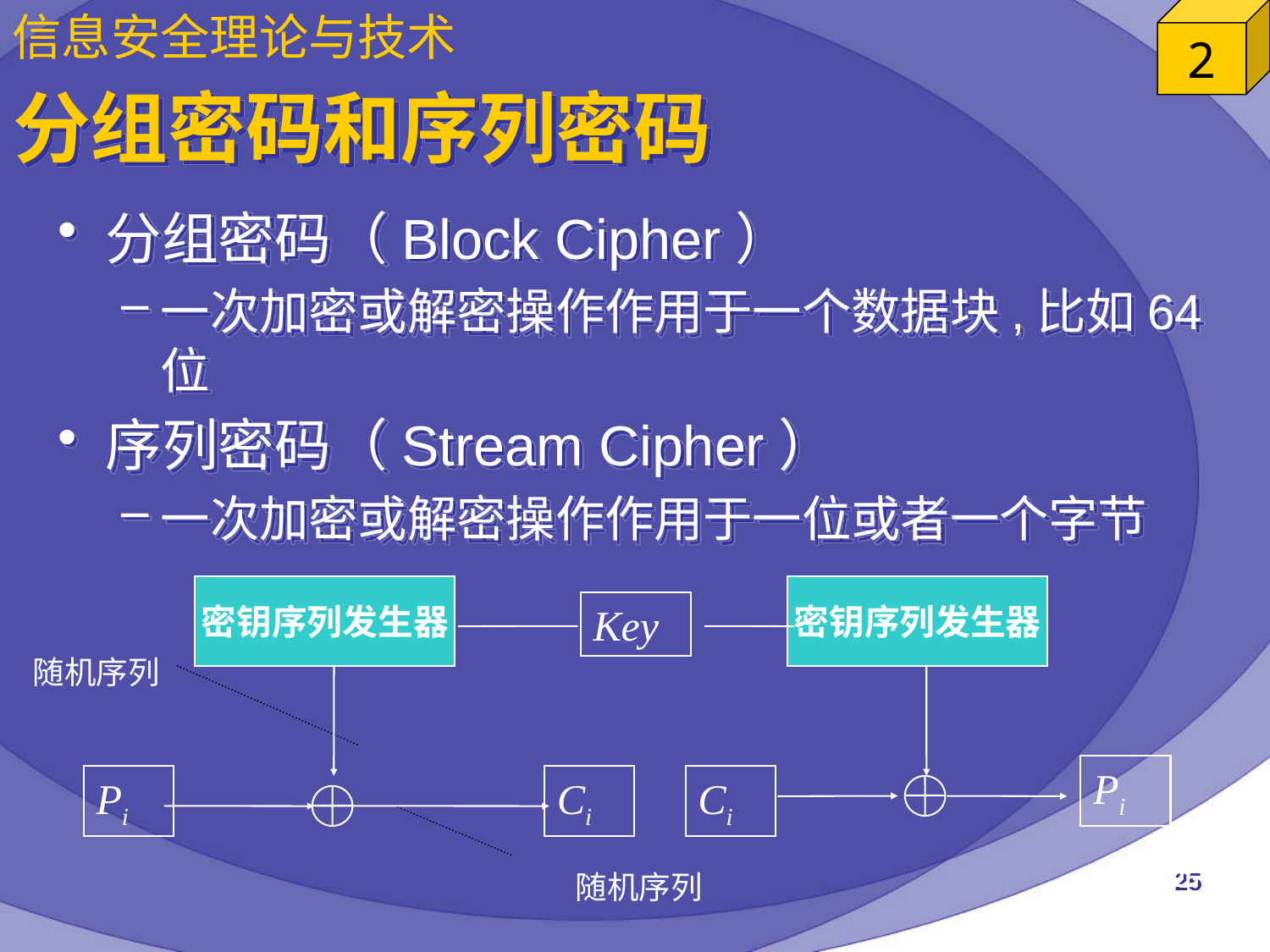

# 分组密码和序列密码
分组密码（Block Cipher）
一次加密或解密操作作用于一个数据块,比如64位
序列密码（Stream Cipher）
一次加密或解密操作作用于一位或者一个字节
密钥序列发生器
密钥序列发生器
Key

随机序列

Pi
Pi
Ci
Ci

随机序列
25